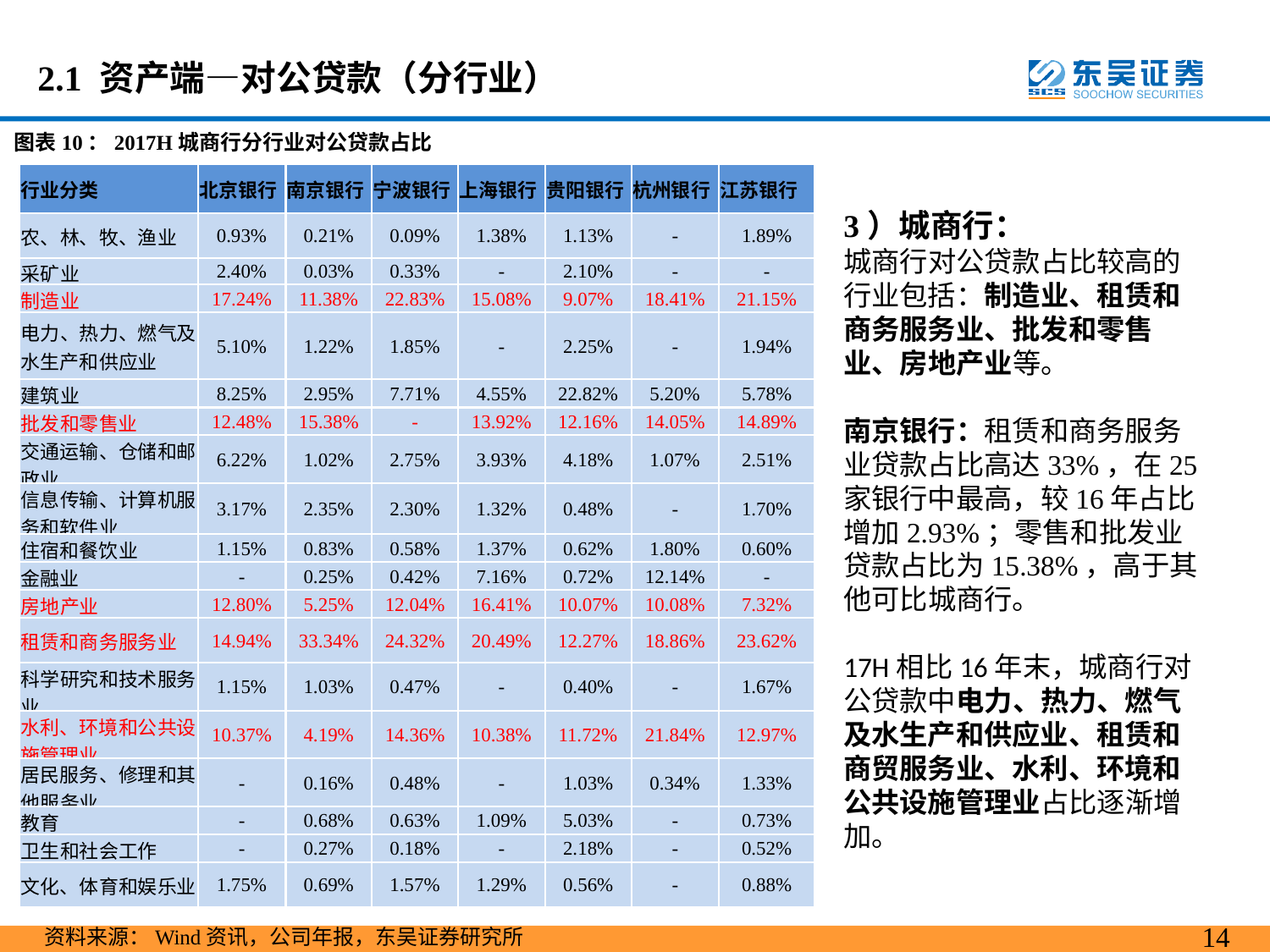

2.1 资产端—对公贷款（分行业）
图表10：2017H城商行分行业对公贷款占比
| 行业分类 | 北京银行 | 南京银行 | 宁波银行 | 上海银行 | 贵阳银行 | 杭州银行 | 江苏银行 |
| --- | --- | --- | --- | --- | --- | --- | --- |
| 农、林、牧、渔业 | 0.93% | 0.21% | 0.09% | 1.38% | 1.13% | - | 1.89% |
| 采矿业 | 2.40% | 0.03% | 0.33% | - | 2.10% | - | - |
| 制造业 | 17.24% | 11.38% | 22.83% | 15.08% | 9.07% | 18.41% | 21.15% |
| 电力、热力、燃气及水生产和供应业 | 5.10% | 1.22% | 1.85% | - | 2.25% | - | 1.94% |
| 建筑业 | 8.25% | 2.95% | 7.71% | 4.55% | 22.82% | 5.20% | 5.78% |
| 批发和零售业 | 12.48% | 15.38% | - | 13.92% | 12.16% | 14.05% | 14.89% |
| 交通运输、仓储和邮政业 | 6.22% | 1.02% | 2.75% | 3.93% | 4.18% | 1.07% | 2.51% |
| 信息传输、计算机服务和软件业 | 3.17% | 2.35% | 2.30% | 1.32% | 0.48% | - | 1.70% |
| 住宿和餐饮业 | 1.15% | 0.83% | 0.58% | 1.37% | 0.62% | 1.80% | 0.60% |
| 金融业 | - | 0.25% | 0.42% | 7.16% | 0.72% | 12.14% | - |
| 房地产业 | 12.80% | 5.25% | 12.04% | 16.41% | 10.07% | 10.08% | 7.32% |
| 租赁和商务服务业 | 14.94% | 33.34% | 24.32% | 20.49% | 12.27% | 18.86% | 23.62% |
| 科学研究和技术服务业 | 1.15% | 1.03% | 0.47% | - | 0.40% | - | 1.67% |
| 水利、环境和公共设施管理业 | 10.37% | 4.19% | 14.36% | 10.38% | 11.72% | 21.84% | 12.97% |
| 居民服务、修理和其他服务业 | - | 0.16% | 0.48% | - | 1.03% | 0.34% | 1.33% |
| 教育 | - | 0.68% | 0.63% | 1.09% | 5.03% | - | 0.73% |
| 卫生和社会工作 | - | 0.27% | 0.18% | - | 2.18% | - | 0.52% |
| 文化、体育和娱乐业 | 1.75% | 0.69% | 1.57% | 1.29% | 0.56% | - | 0.88% |

3）城商行：
城商行对公贷款占比较高的行业包括：制造业、租赁和商务服务业、批发和零售业、房地产业等。

南京银行：租赁和商务服务业贷款占比高达33%，在25家银行中最高，较16年占比增加2.93%；零售和批发业贷款占比为15.38%，高于其他可比城商行。

17H相比16年末，城商行对公贷款中电力、热力、燃气及水生产和供应业、租赁和商贸服务业、水利、环境和公共设施管理业占比逐渐增加。

14
资料来源：Wind资讯，公司年报，东吴证券研究所